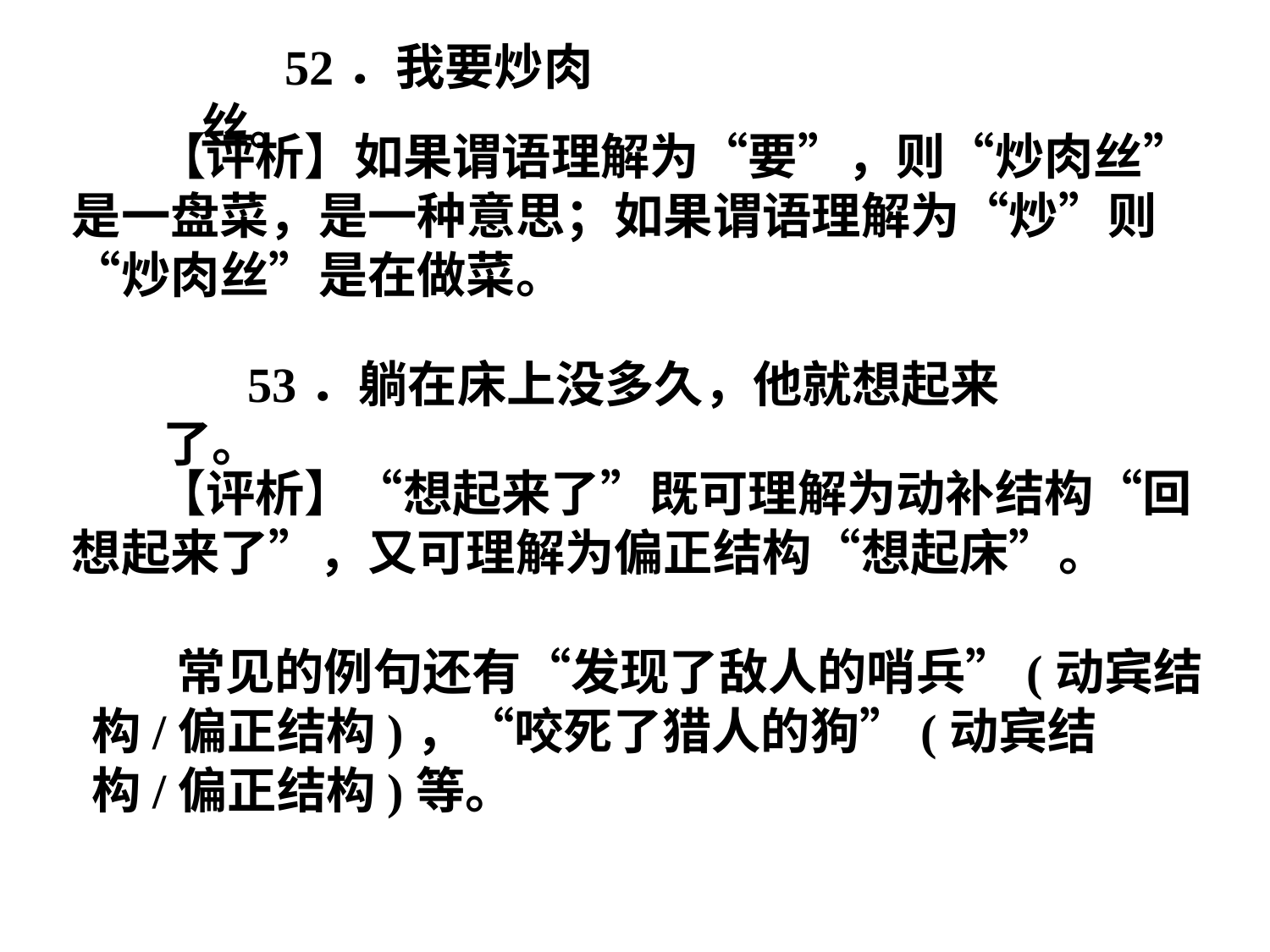

52．我要炒肉丝。
【评析】如果谓语理解为“要”，则“炒肉丝”是一盘菜，是一种意思；如果谓语理解为“炒”则“炒肉丝”是在做菜。
53．躺在床上没多久，他就想起来了。
【评析】“想起来了”既可理解为动补结构“回想起来了”，又可理解为偏正结构“想起床”。
常见的例句还有“发现了敌人的哨兵”(动宾结构/偏正结构)，“咬死了猎人的狗”(动宾结构/偏正结构)等。